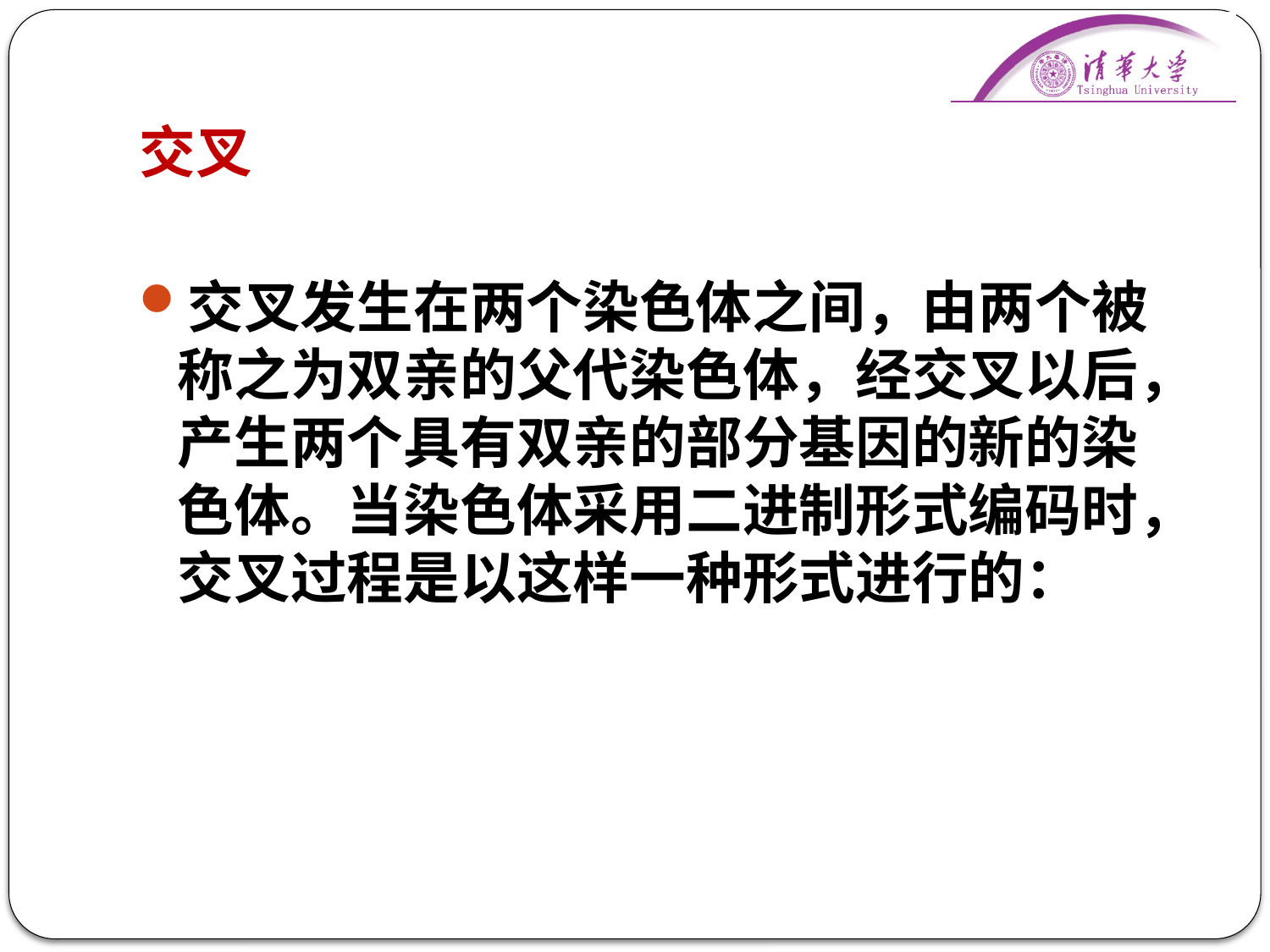

# 交叉
交叉发生在两个染色体之间，由两个被称之为双亲的父代染色体，经交叉以后，产生两个具有双亲的部分基因的新的染色体。当染色体采用二进制形式编码时，交叉过程是以这样一种形式进行的：